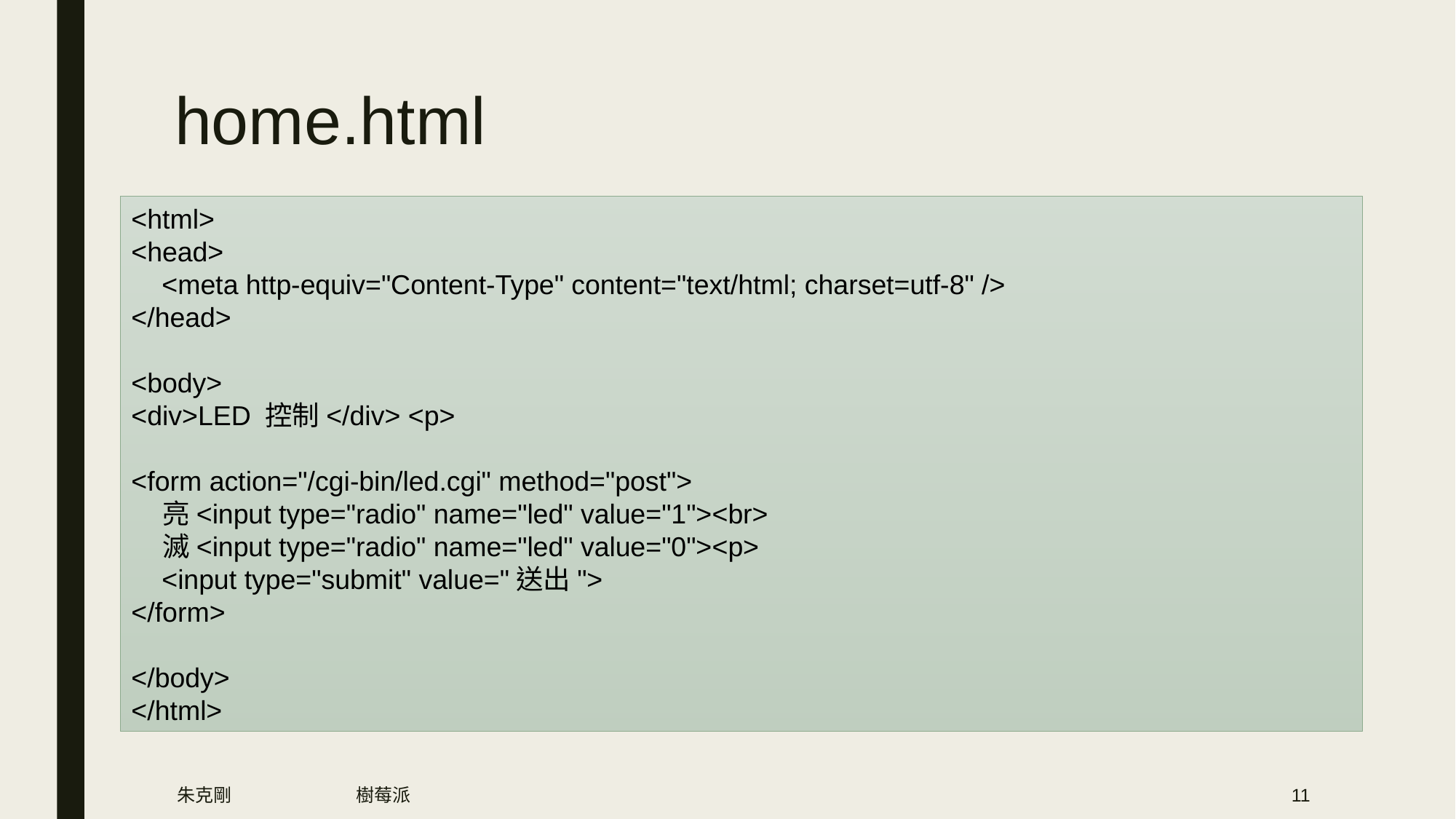

# home.html
<html>
<head>
    <meta http-equiv="Content-Type" content="text/html; charset=utf-8" />
</head>

<body>
<div>LED 控制</div> <p>

<form action="/cgi-bin/led.cgi" method="post">
    亮<input type="radio" name="led" value="1"><br>
    滅<input type="radio" name="led" value="0"><p>
    <input type="submit" value="送出">
</form>

</body>
</html>
朱克剛
樹莓派
11